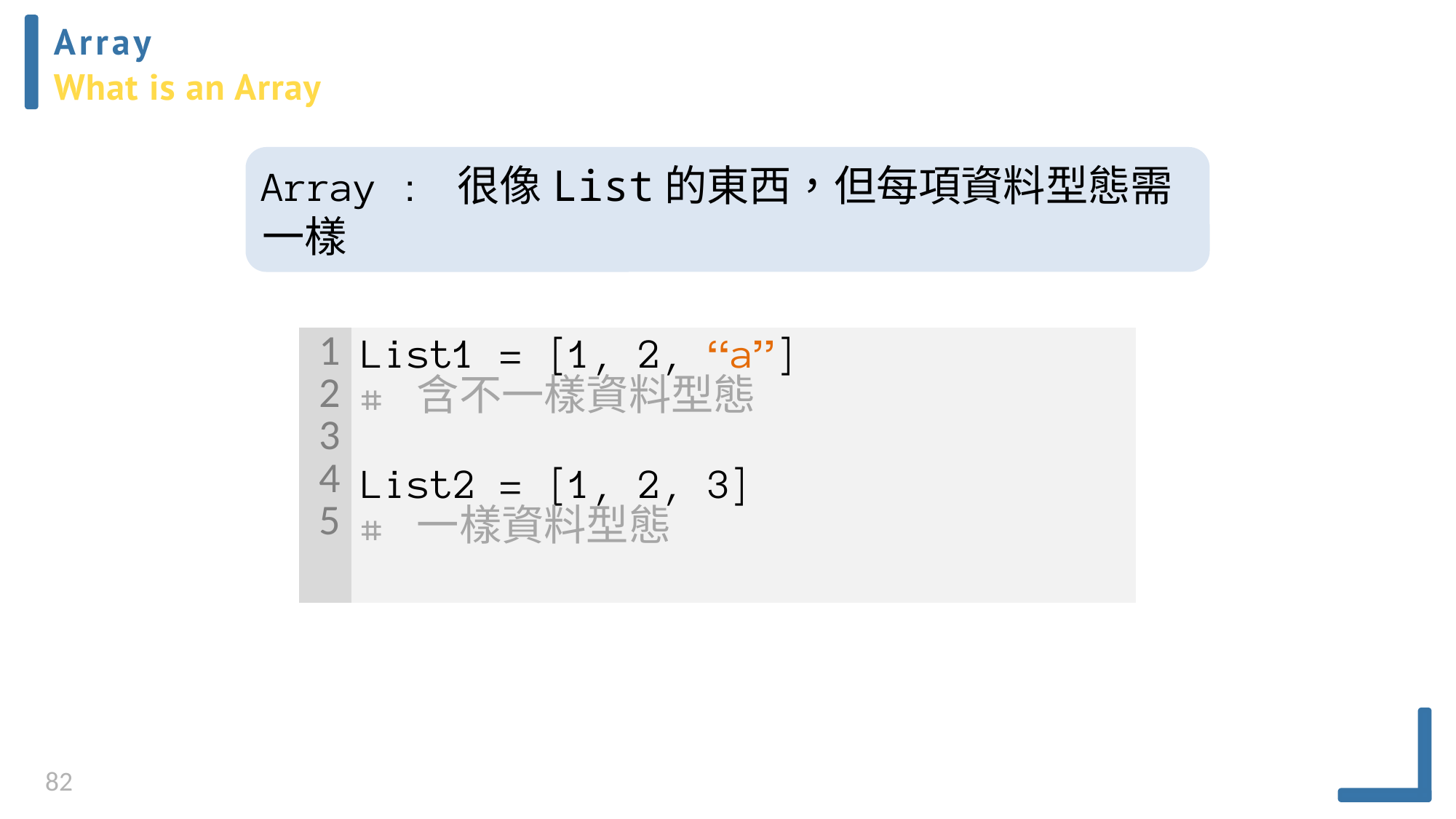

Array
What is an Array
Array : 很像List的東西，但每項資料型態需一樣
| 12345 | List1 = [1, 2, “a”] # 含不一樣資料型態 List2 = [1, 2, 3] # 一樣資料型態 |
| --- | --- |

82